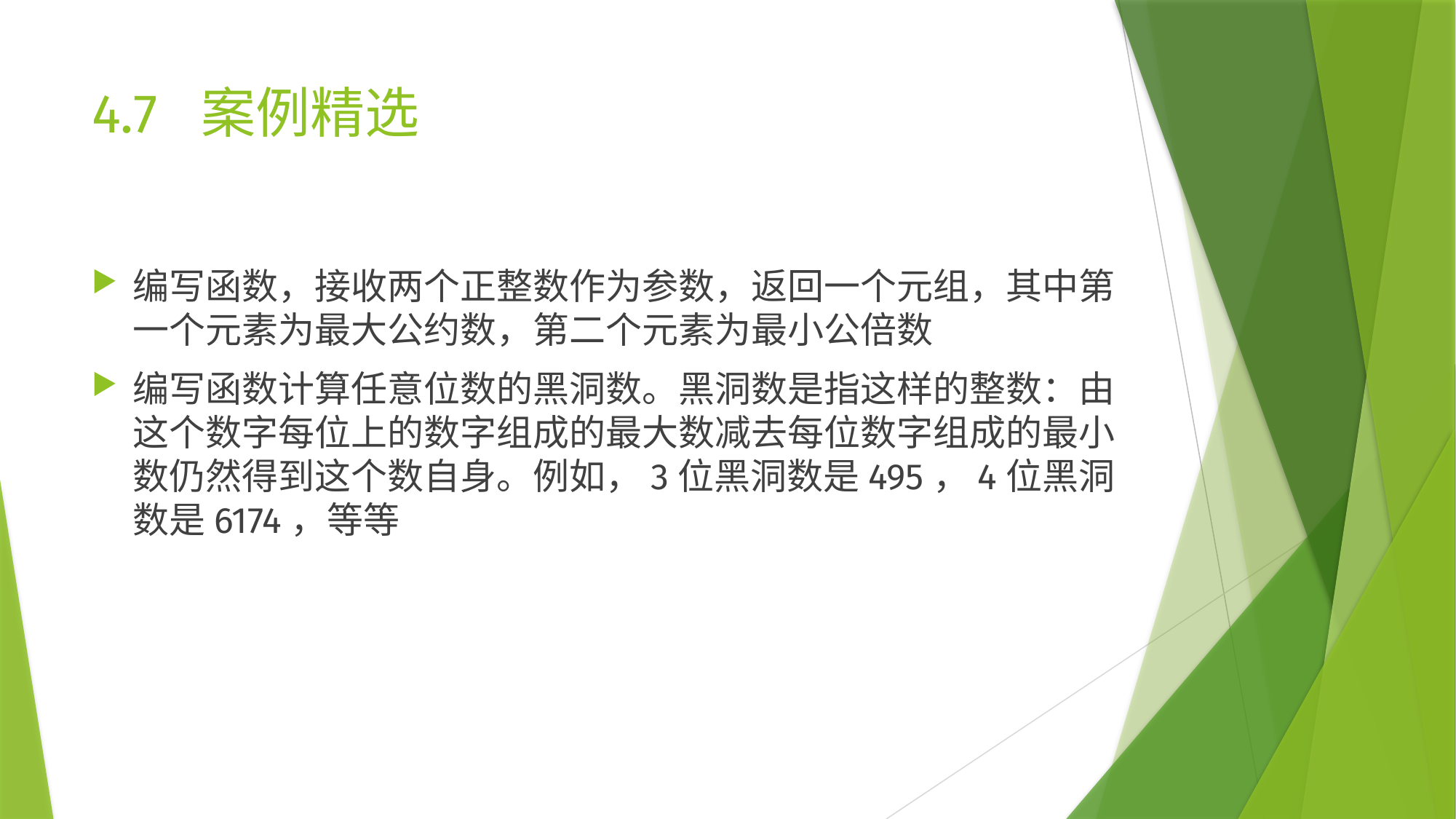

# 4.7	案例精选
编写函数，接收两个正整数作为参数，返回一个元组，其中第一个元素为最大公约数，第二个元素为最小公倍数
编写函数计算任意位数的黑洞数。黑洞数是指这样的整数：由这个数字每位上的数字组成的最大数减去每位数字组成的最小数仍然得到这个数自身。例如，3位黑洞数是495，4位黑洞数是6174，等等